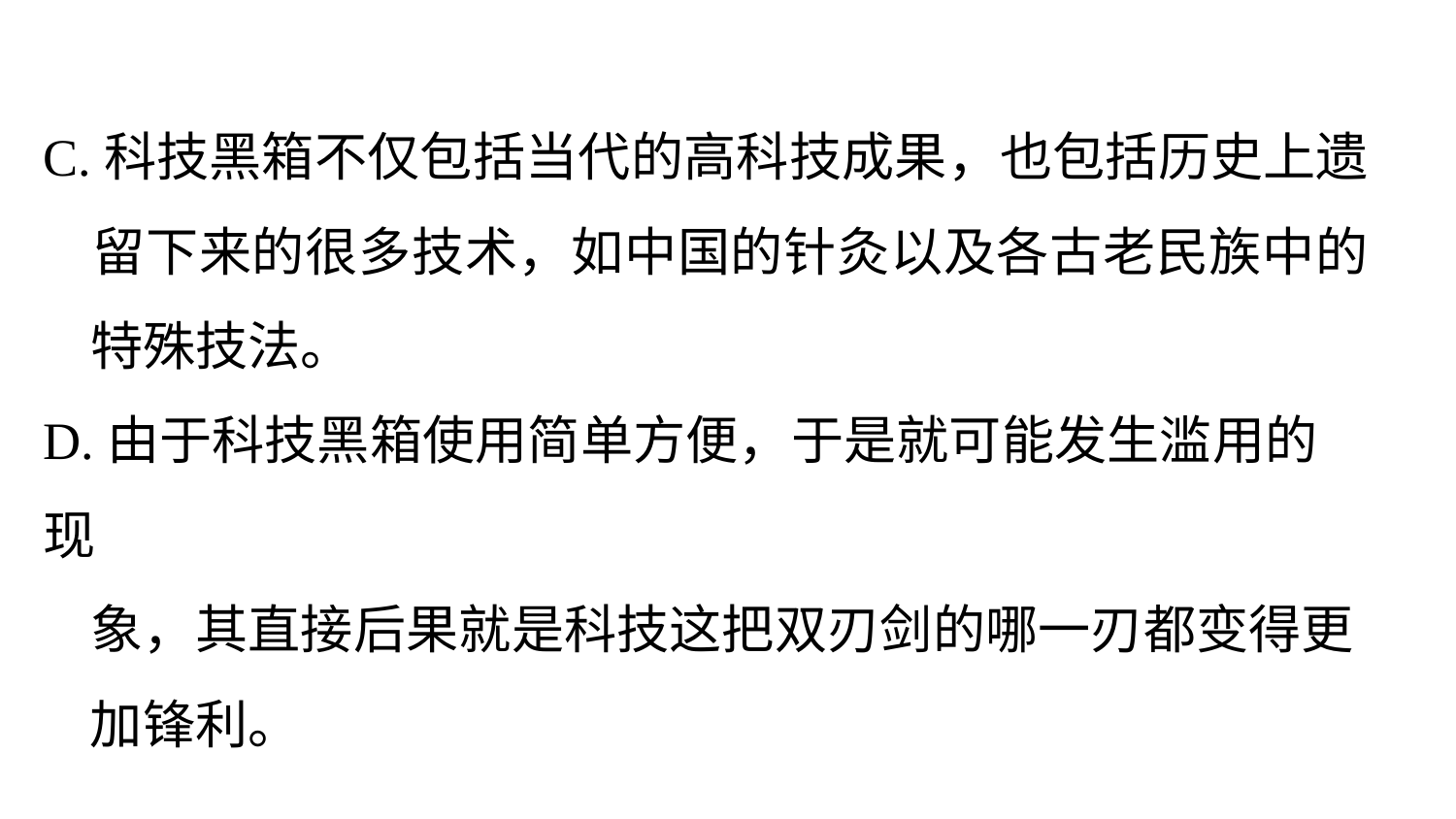

C.科技黑箱不仅包括当代的高科技成果，也包括历史上遗
    留下来的很多技术，如中国的针灸以及各古老民族中的
    特殊技法。
D.由于科技黑箱使用简单方便，于是就可能发生滥用的现
    象，其直接后果就是科技这把双刃剑的哪一刃都变得更
    加锋利。